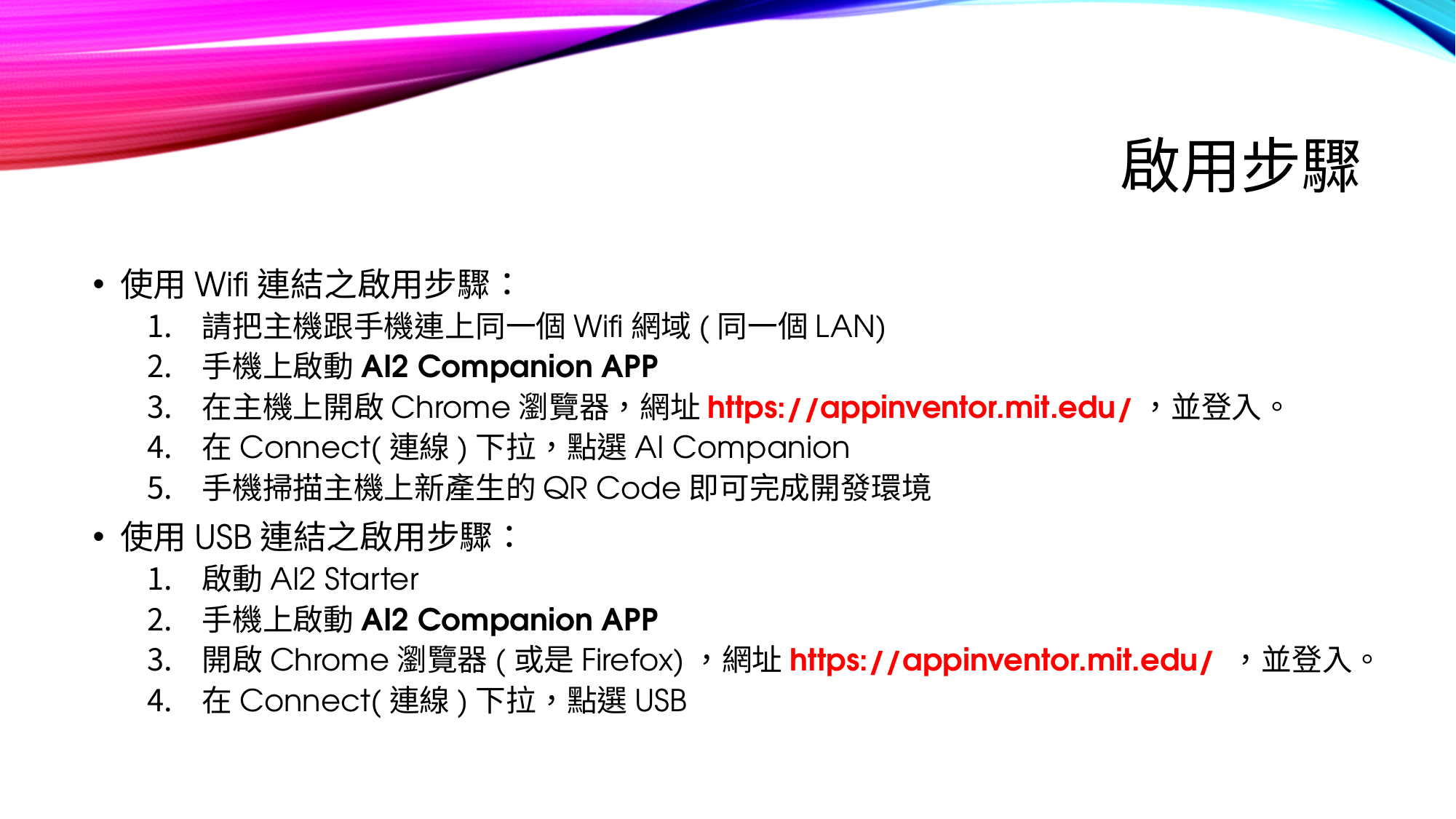

# 啟用步驟
使用Wifi連結之啟用步驟：
請把主機跟手機連上同一個Wifi網域(同一個LAN)
手機上啟動AI2 Companion APP
在主機上開啟Chrome瀏覽器，網址https://appinventor.mit.edu/，並登入。
在Connect(連線)下拉，點選AI Companion
手機掃描主機上新產生的QR Code即可完成開發環境
使用USB連結之啟用步驟：
啟動AI2 Starter
手機上啟動AI2 Companion APP
開啟Chrome瀏覽器(或是Firefox)，網址https://appinventor.mit.edu/ ，並登入。
在Connect(連線)下拉，點選USB